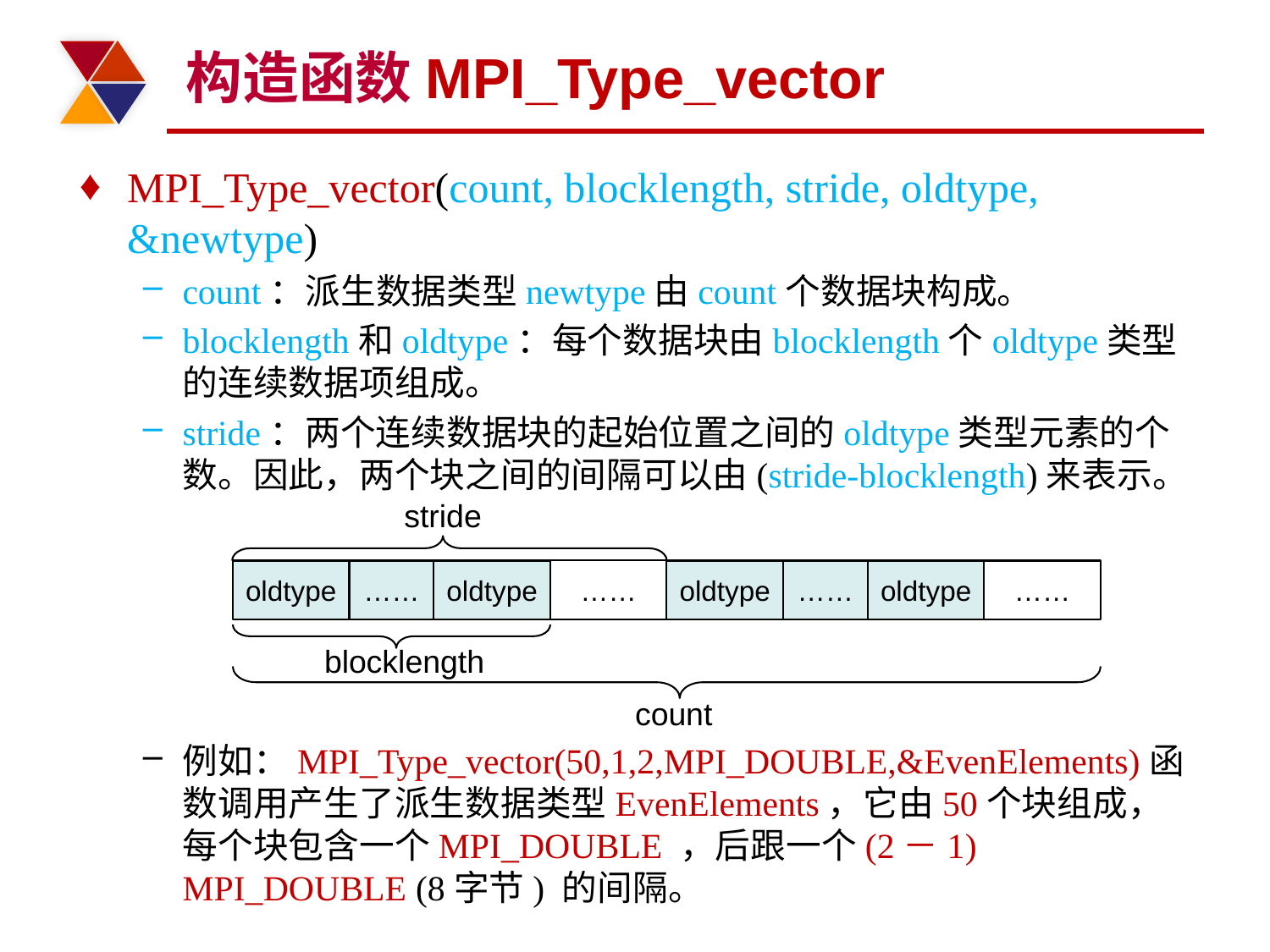

# 构造函数MPI_Type_vector
MPI_Type_vector(count, blocklength, stride, oldtype, &newtype)
count：派生数据类型newtype由count个数据块构成。
blocklength和oldtype：每个数据块由blocklength个oldtype类型的连续数据项组成。
stride：两个连续数据块的起始位置之间的oldtype类型元素的个数。因此，两个块之间的间隔可以由(stride-blocklength)来表示。

例如：MPI_Type_vector(50,1,2,MPI_DOUBLE,&EvenElements)函数调用产生了派生数据类型EvenElements，它由50个块组成，每个块包含一个MPI_DOUBLE ，后跟一个(2－1) MPI_DOUBLE (8字节) 的间隔。

stride
……
oldtype
……
oldtype
oldtype
……
……
oldtype
blocklength
count